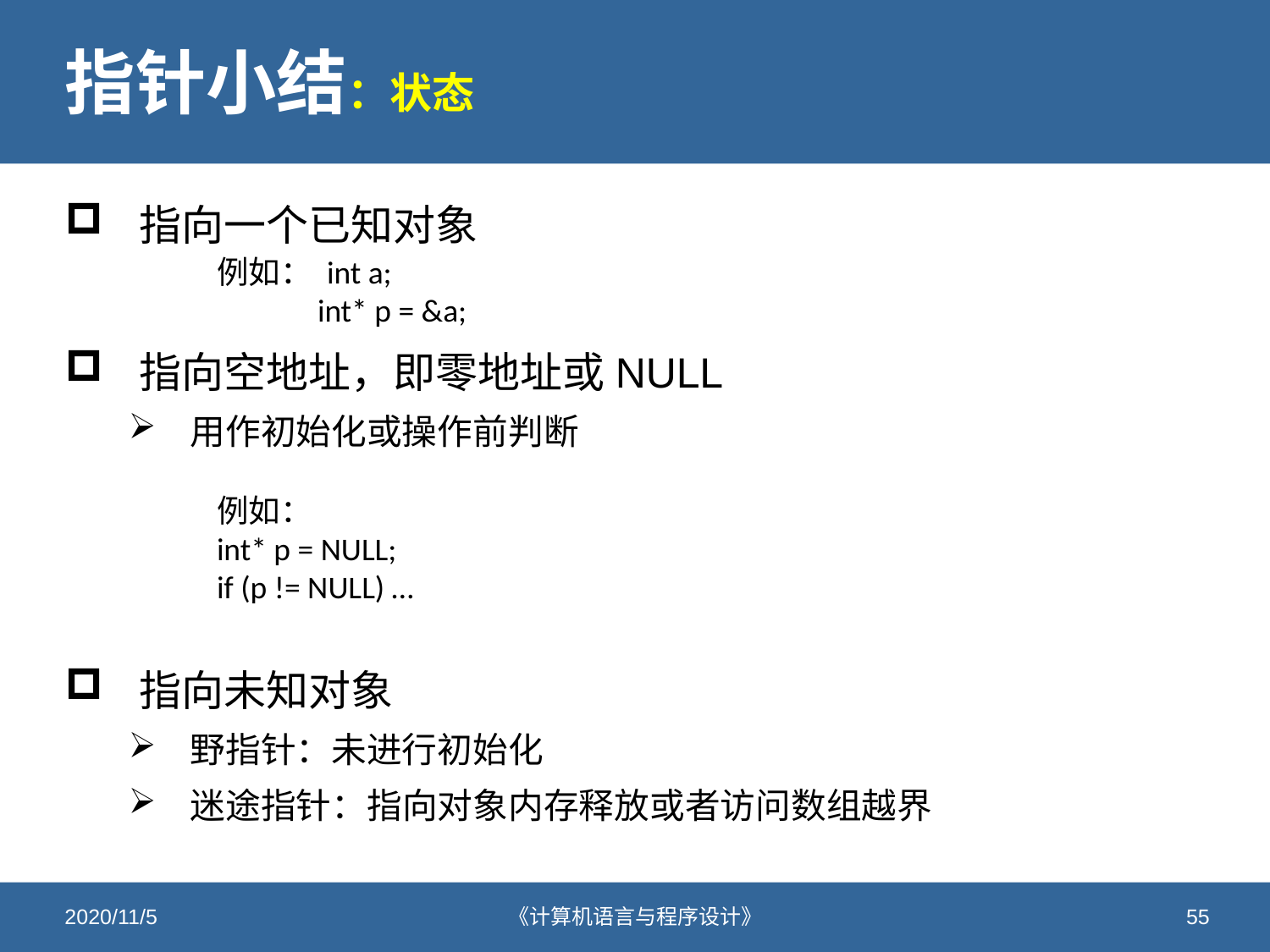

# 指针小结：状态
指向一个已知对象

指向空地址，即零地址或NULL
用作初始化或操作前判断

指向未知对象
野指针：未进行初始化
迷途指针：指向对象内存释放或者访问数组越界
例如： int a;
              int* p = &a;
例如：
int* p = NULL;
if (p != NULL) …
2020/11/5
《计算机语言与程序设计》
55